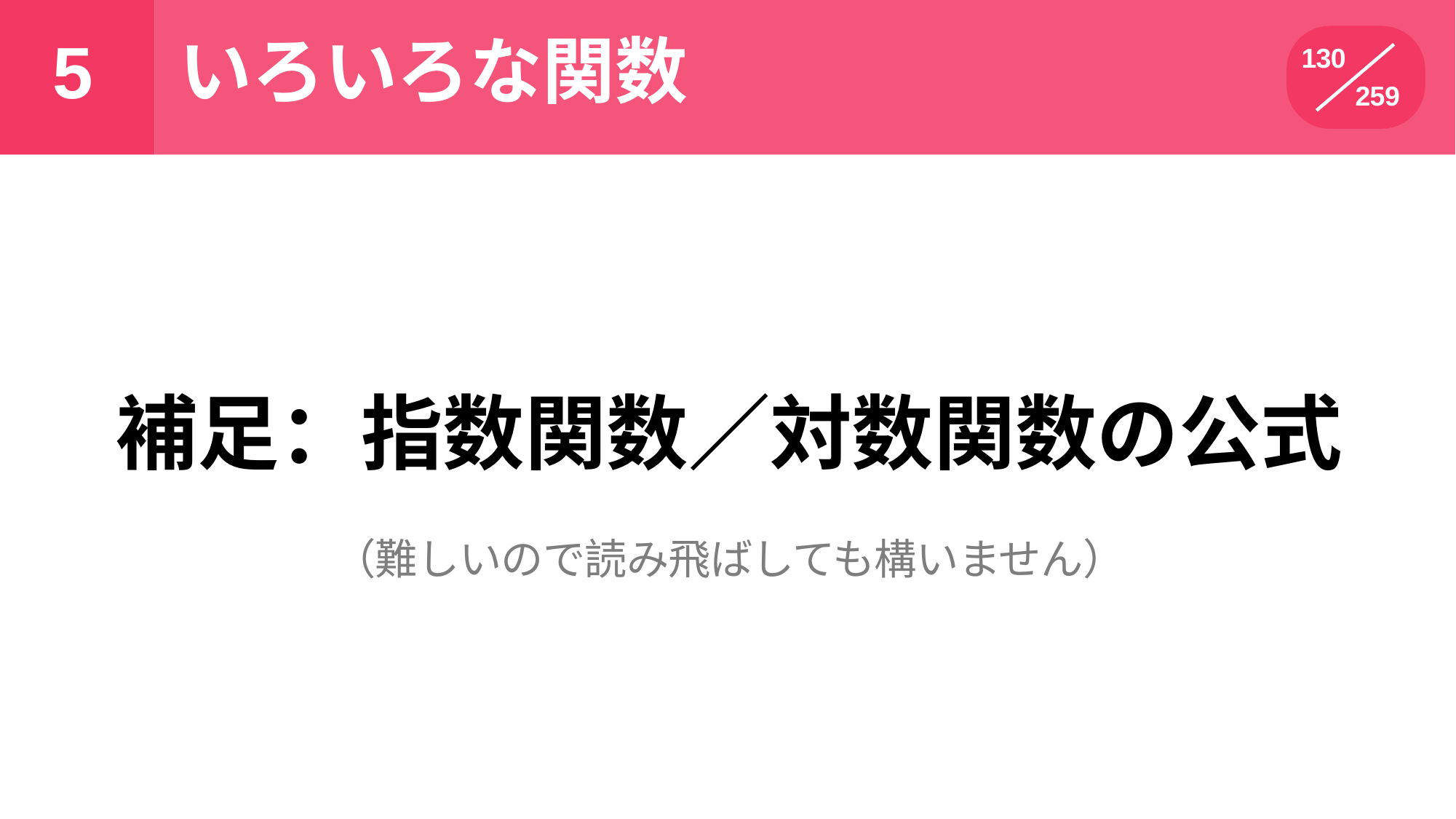

いろいろな関数
# 5
130
259
補足：指数関数／対数関数の公式
（難しいので読み飛ばしても構いません）